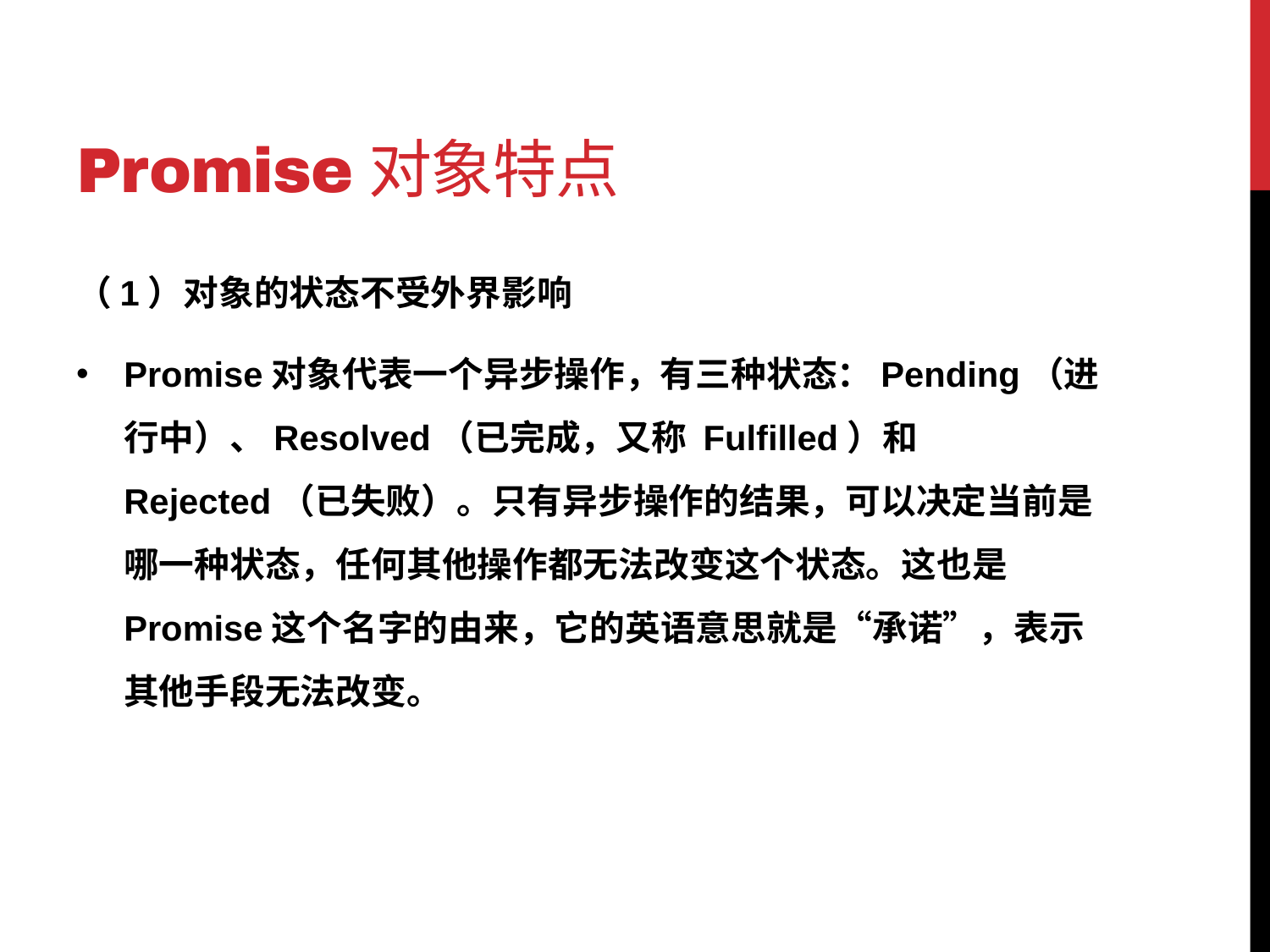

# Promise对象特点
（1）对象的状态不受外界影响
Promise对象代表一个异步操作，有三种状态：Pending（进行中）、Resolved（已完成，又称 Fulfilled）和Rejected（已失败）。只有异步操作的结果，可以决定当前是哪一种状态，任何其他操作都无法改变这个状态。这也是Promise这个名字的由来，它的英语意思就是“承诺”，表示其他手段无法改变。